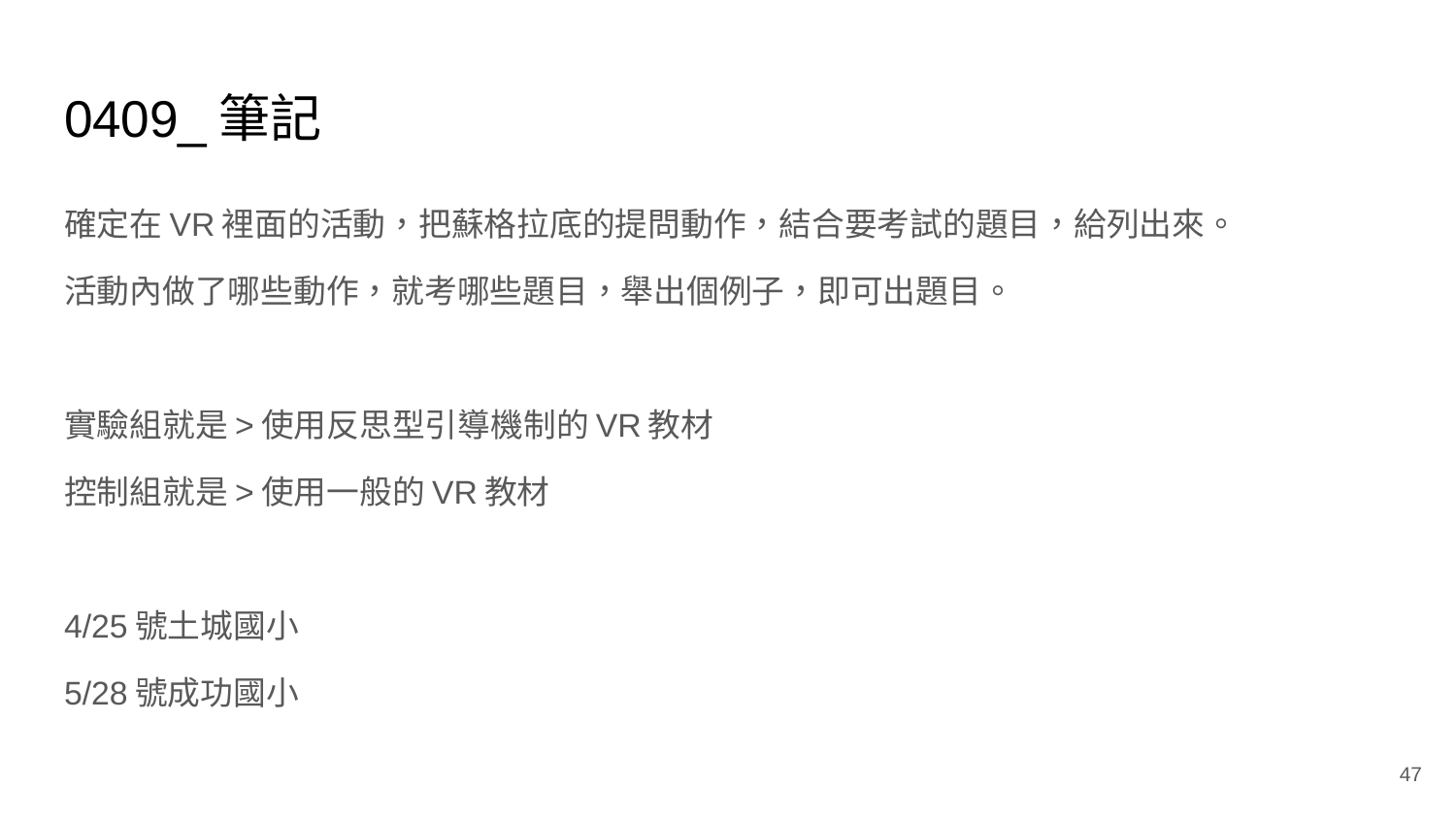

# 0409_筆記
確定在VR裡面的活動，把蘇格拉底的提問動作，結合要考試的題目，給列出來。
活動內做了哪些動作，就考哪些題目，舉出個例子，即可出題目。

實驗組就是>使用反思型引導機制的VR教材
控制組就是>使用一般的VR教材

4/25號土城國小
5/28號成功國小
47